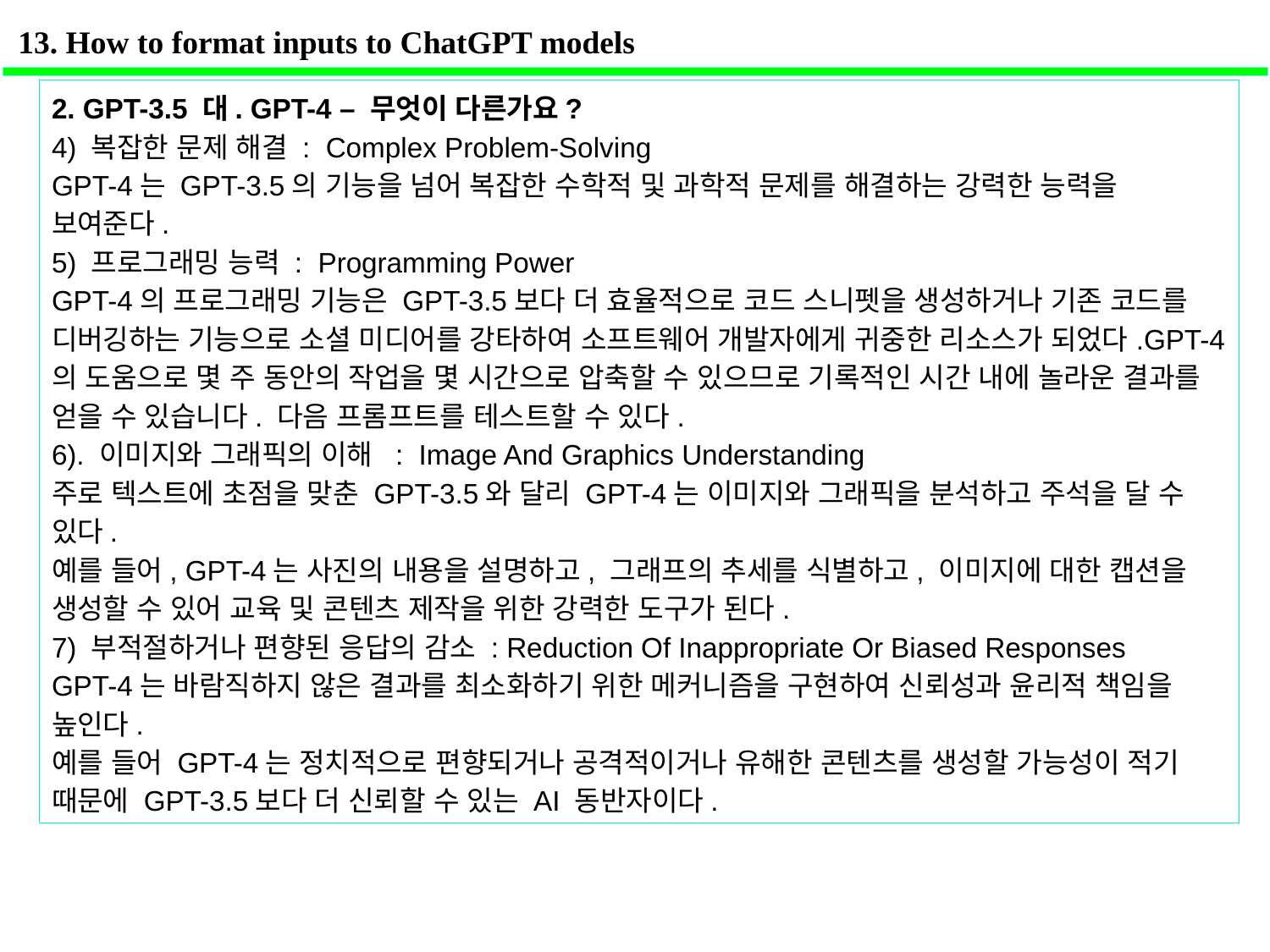

13. How to format inputs to ChatGPT models

2. GPT-3.5 대. GPT-4 – 무엇이 다른가요?
4) 복잡한 문제 해결 :  Complex Problem-Solving
GPT-4는 GPT-3.5의 기능을 넘어 복잡한 수학적 및 과학적 문제를 해결하는 강력한 능력을 보여준다.
5) 프로그래밍 능력 :  Programming Power
GPT-4의 프로그래밍 기능은 GPT-3.5보다 더 효율적으로 코드 스니펫을 생성하거나 기존 코드를 디버깅하는 기능으로 소셜 미디어를 강타하여 소프트웨어 개발자에게 귀중한 리소스가 되었다.GPT-4의 도움으로 몇 주 동안의 작업을 몇 시간으로 압축할 수 있으므로 기록적인 시간 내에 놀라운 결과를 얻을 수 있습니다. 다음 프롬프트를 테스트할 수 있다.
6). 이미지와 그래픽의 이해  :  Image And Graphics Understanding
주로 텍스트에 초점을 맞춘 GPT-3.5와 달리 GPT-4는 이미지와 그래픽을 분석하고 주석을 달 수 있다.
예를 들어, GPT-4는 사진의 내용을 설명하고, 그래프의 추세를 식별하고, 이미지에 대한 캡션을 생성할 수 있어 교육 및 콘텐츠 제작을 위한 강력한 도구가 된다.
7) 부적절하거나 편향된 응답의 감소 : Reduction Of Inappropriate Or Biased Responses
GPT-4는 바람직하지 않은 결과를 최소화하기 위한 메커니즘을 구현하여 신뢰성과 윤리적 책임을 높인다.
예를 들어 GPT-4는 정치적으로 편향되거나 공격적이거나 유해한 콘텐츠를 생성할 가능성이 적기 때문에 GPT-3.5보다 더 신뢰할 수 있는 AI 동반자이다.